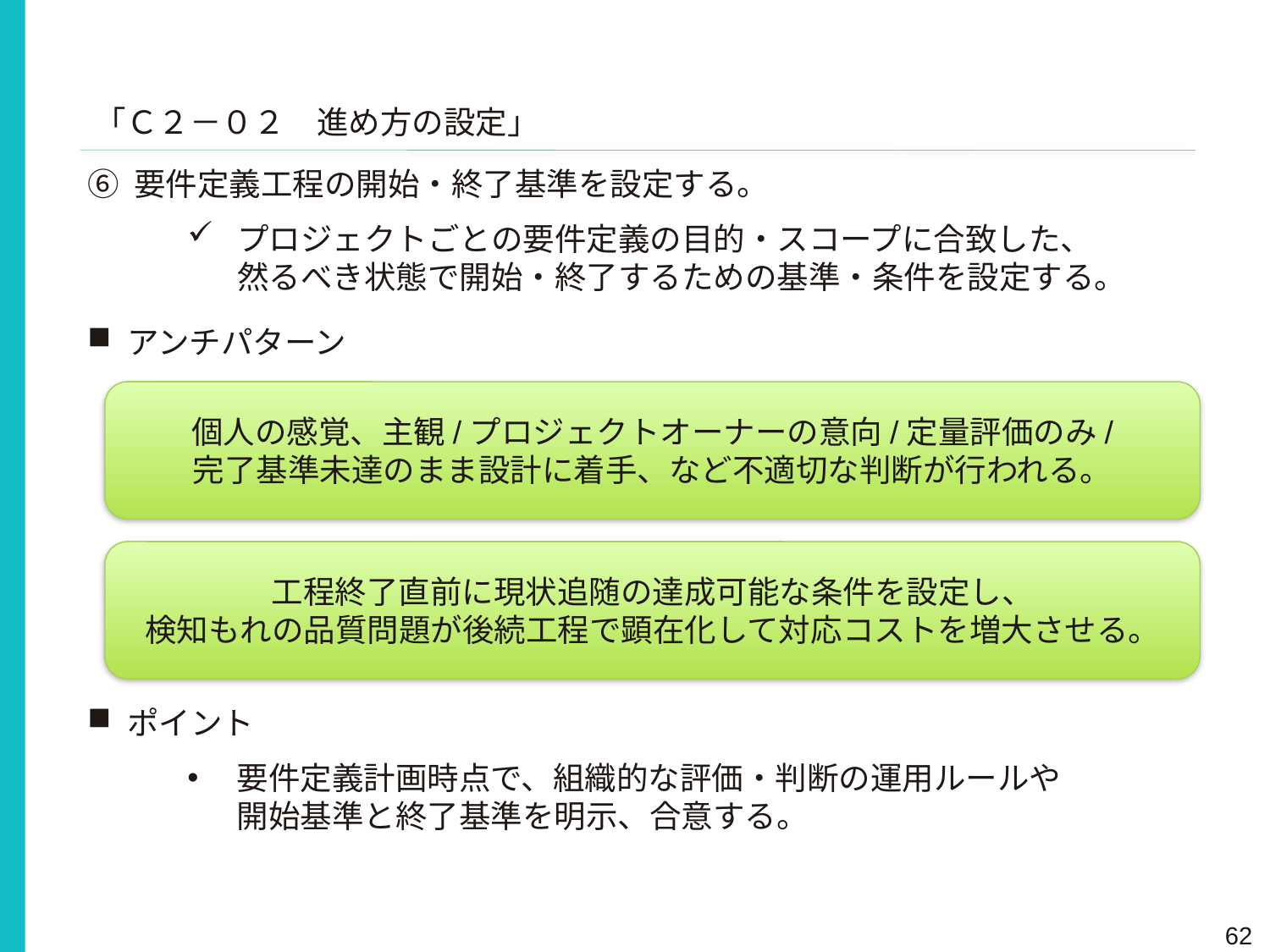

「Ｃ２－０２　進め方の設定」
⑥ 要件定義工程の開始・終了基準を設定する。

プロジェクトごとの要件定義の目的・スコープに合致した、
然るべき状態で開始・終了するための基準・条件を設定する。

アンチパターン

ポイント

要件定義計画時点で、組織的な評価・判断の運用ルールや
開始基準と終了基準を明示、合意する。
個人の感覚、主観/プロジェクトオーナーの意向/定量評価のみ/
完了基準未達のまま設計に着手、など不適切な判断が行われる。
工程終了直前に現状追随の達成可能な条件を設定し、
検知もれの品質問題が後続工程で顕在化して対応コストを増大させる。
62